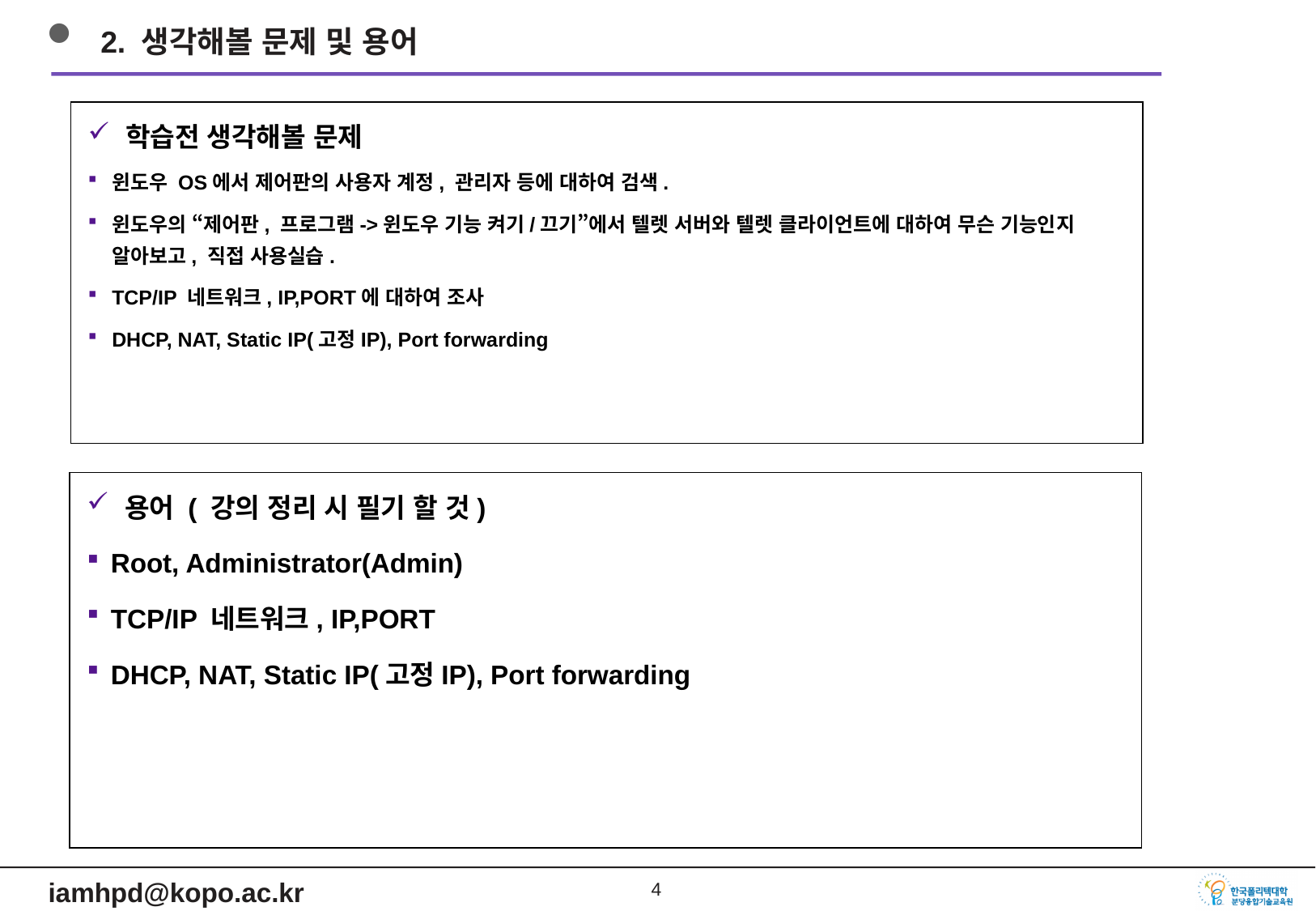

2. 생각해볼 문제 및 용어
학습전 생각해볼 문제
윈도우 OS에서 제어판의 사용자 계정, 관리자 등에 대하여 검색.
윈도우의 “제어판, 프로그램->윈도우 기능 켜기/끄기”에서 텔렛 서버와 텔렛 클라이언트에 대하여 무슨 기능인지 알아보고, 직접 사용실습.
TCP/IP 네트워크, IP,PORT에 대하여 조사
DHCP, NAT, Static IP(고정IP), Port forwarding
용어 ( 강의 정리 시 필기 할 것)
Root, Administrator(Admin)
TCP/IP 네트워크, IP,PORT
DHCP, NAT, Static IP(고정IP), Port forwarding

4